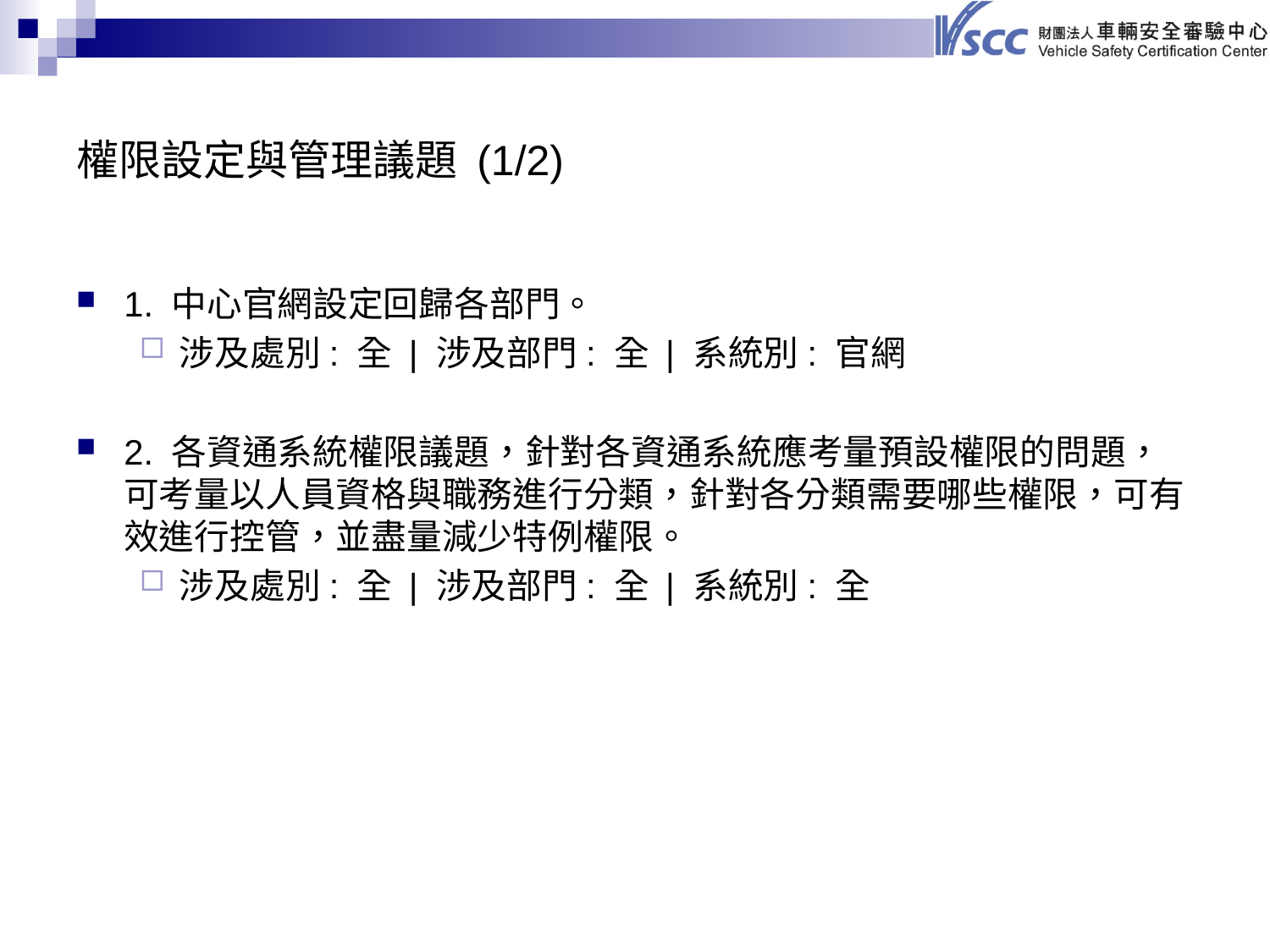

# 權限設定與管理議題 (1/2)
1. 中心官網設定回歸各部門。
涉及處別: 全 | 涉及部門: 全 | 系統別: 官網

2. 各資通系統權限議題，針對各資通系統應考量預設權限的問題，可考量以人員資格與職務進行分類，針對各分類需要哪些權限，可有效進行控管，並盡量減少特例權限。
涉及處別: 全 | 涉及部門: 全 | 系統別: 全